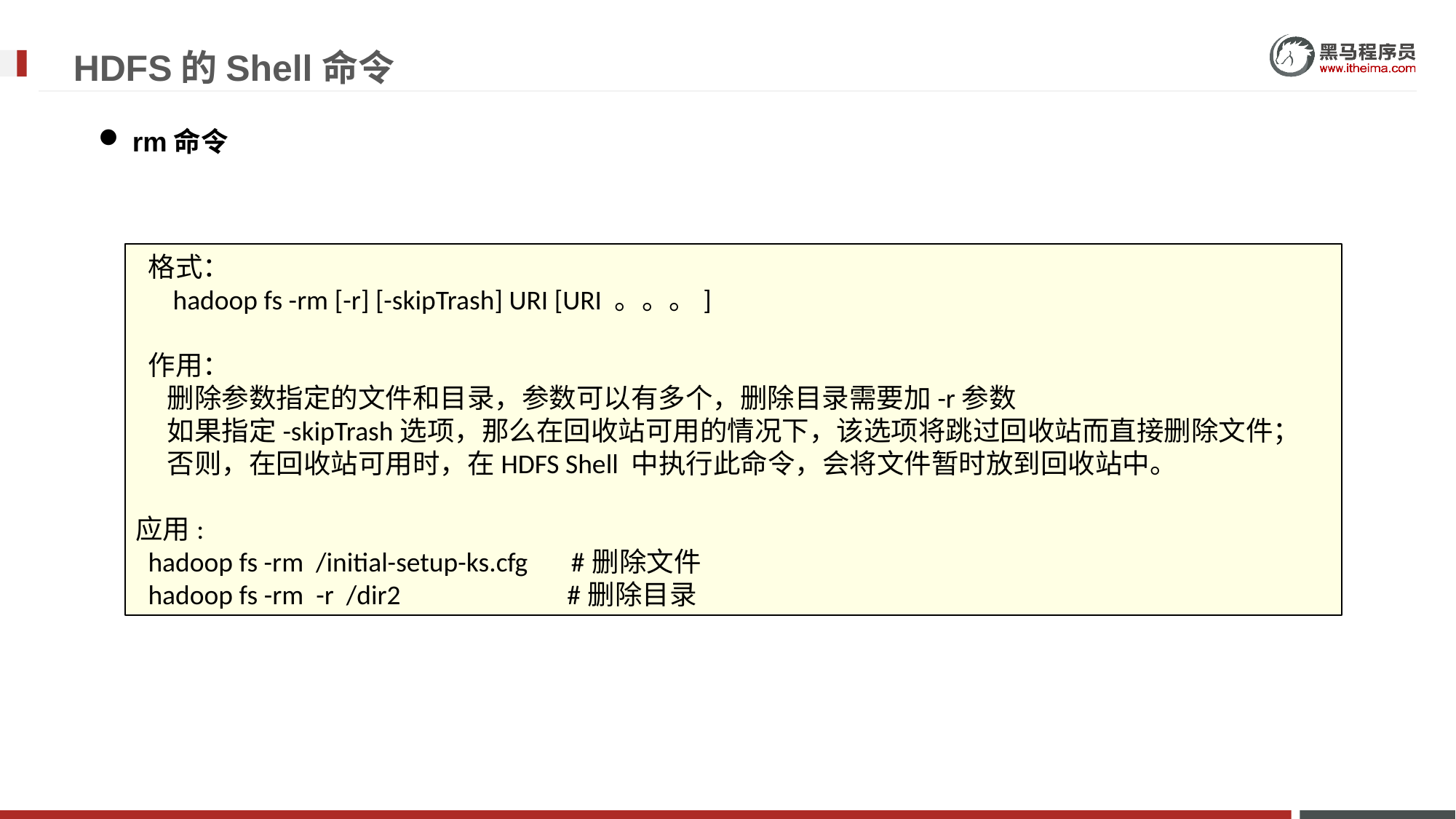

# HDFS的Shell命令
rm命令
 格式：
      hadoop fs -rm [-r] [-skipTrash] URI [URI 。。。]

 作用：
    删除参数指定的文件和目录，参数可以有多个，删除目录需要加-r参数
    如果指定-skipTrash选项，那么在回收站可用的情况下，该选项将跳过回收站而直接删除文件；
    否则，在回收站可用时，在HDFS Shell 中执行此命令，会将文件暂时放到回收站中。

应用:
  hadoop fs -rm  /initial-setup-ks.cfg       #删除文件
  hadoop fs -rm  -r  /dir2                           #删除目录